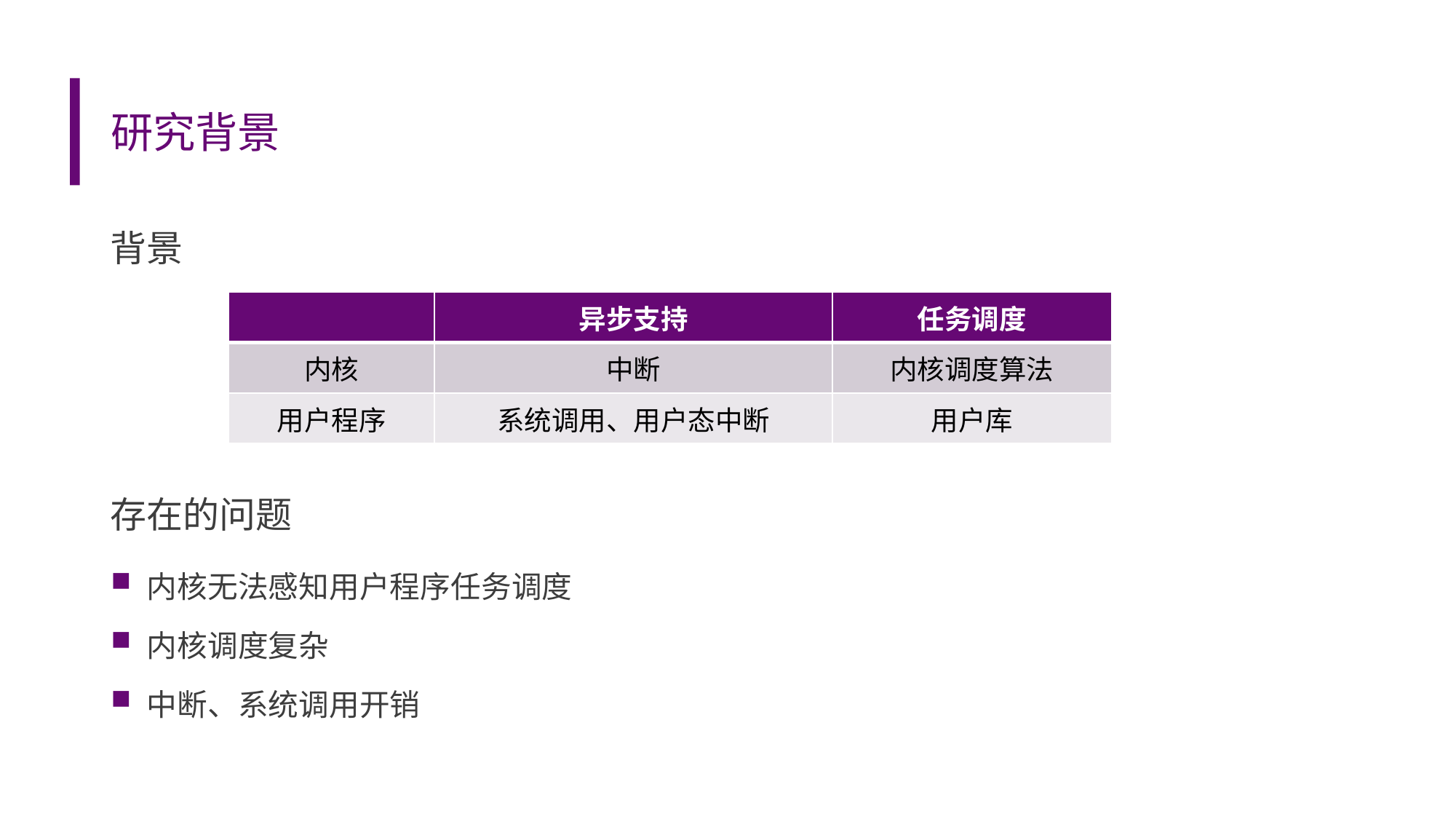

# 研究背景
背景
|  | 异步支持 | 任务调度 |
| --- | --- | --- |
| 内核 | 中断 | 内核调度算法 |
| 用户程序 | 系统调用、用户态中断 | 用户库 |
存在的问题
内核无法感知用户程序任务调度
内核调度复杂
中断、系统调用开销